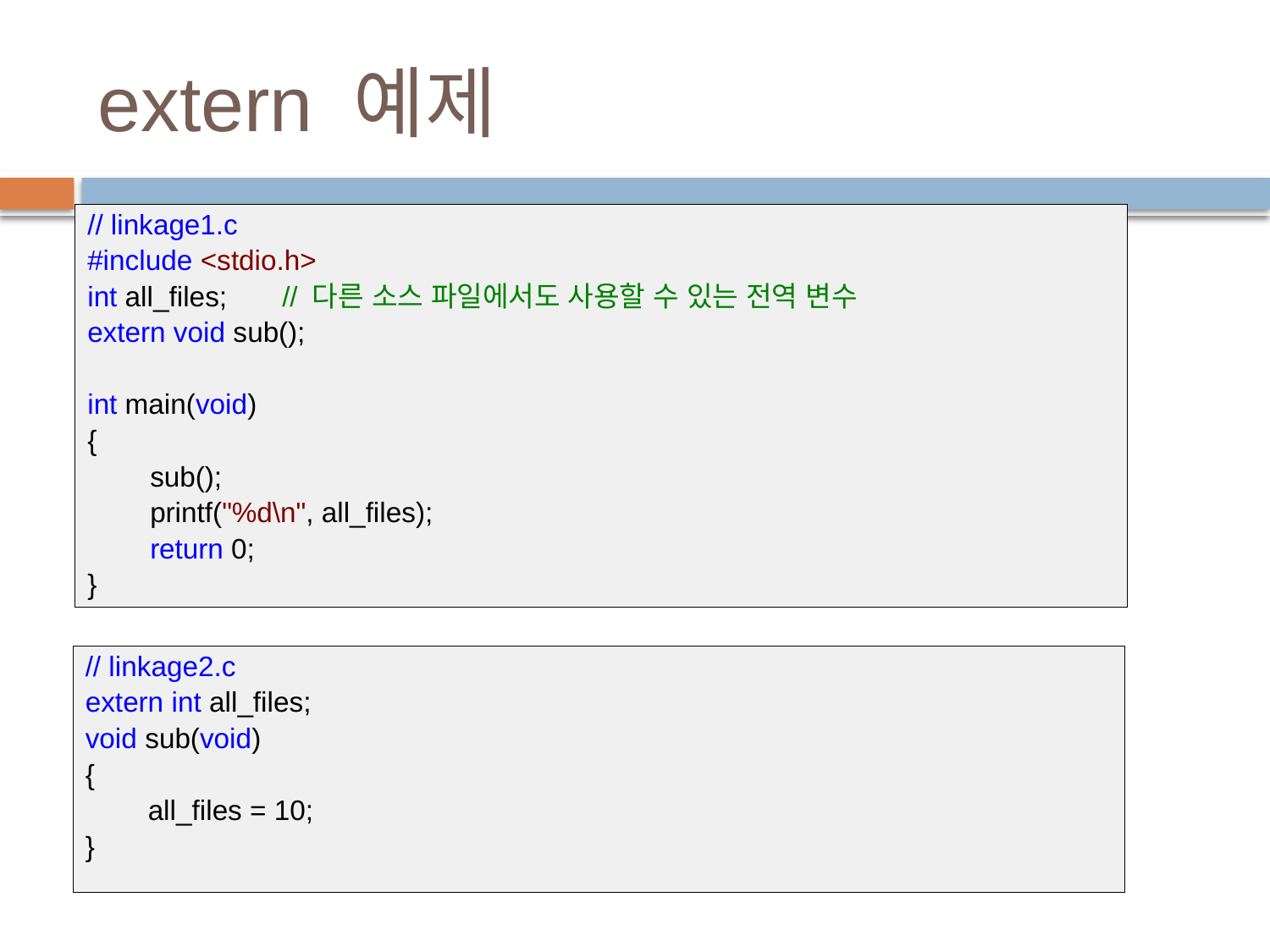

# extern 예제
// linkage1.c
#include <stdio.h>
int all_files;       // 다른 소스 파일에서도 사용할 수 있는 전역 변수
extern void sub();

int main(void)
{
        sub();
        printf("%d\n", all_files);
        return 0;
}
// linkage2.c
extern int all_files;
void sub(void)
{
        all_files = 10;
}